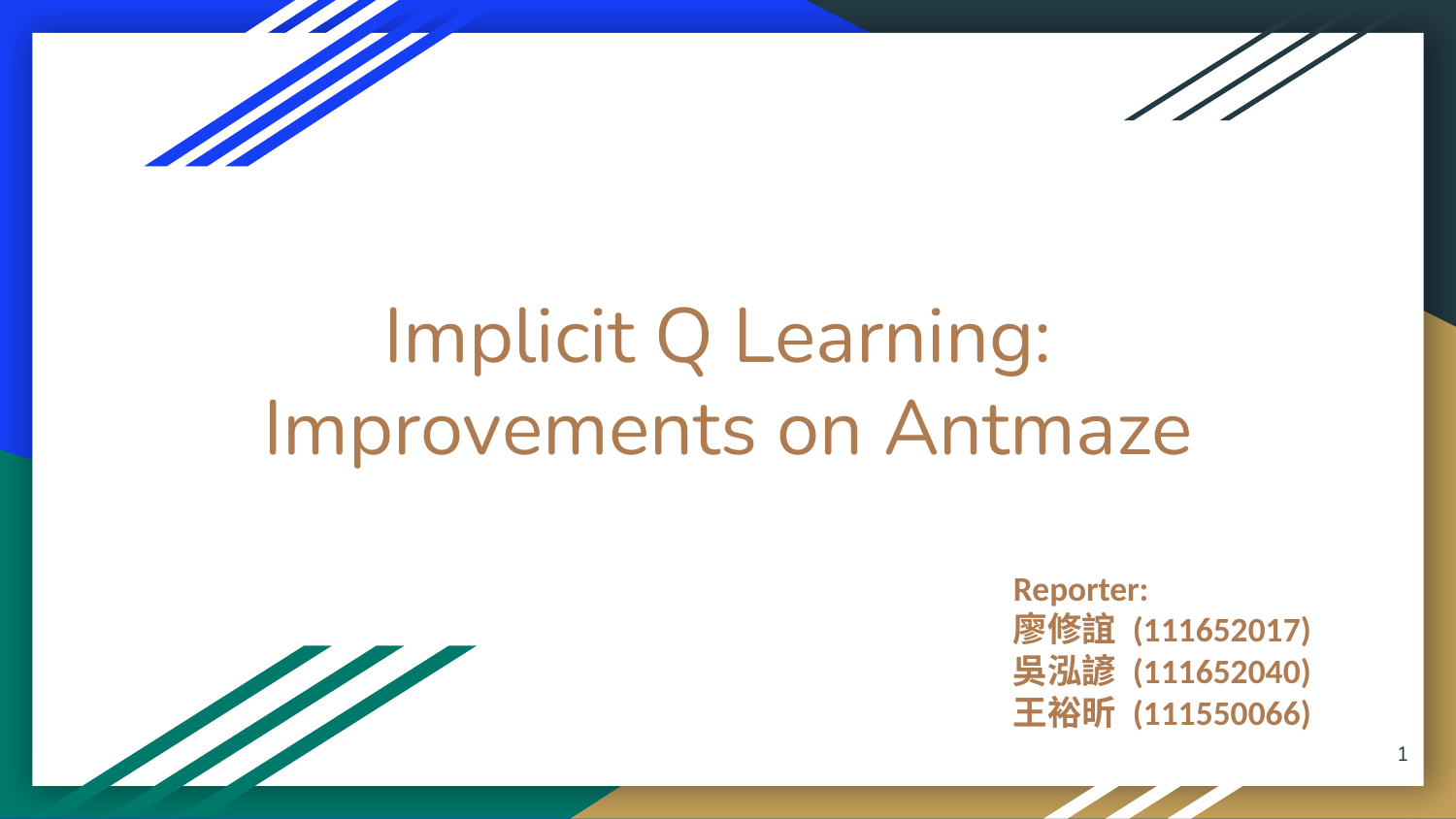

# Implicit Q Learning:
Improvements on Antmaze
Reporter:
廖修誼 (111652017)
吳泓諺 (111652040)
王裕昕 (111550066)
1